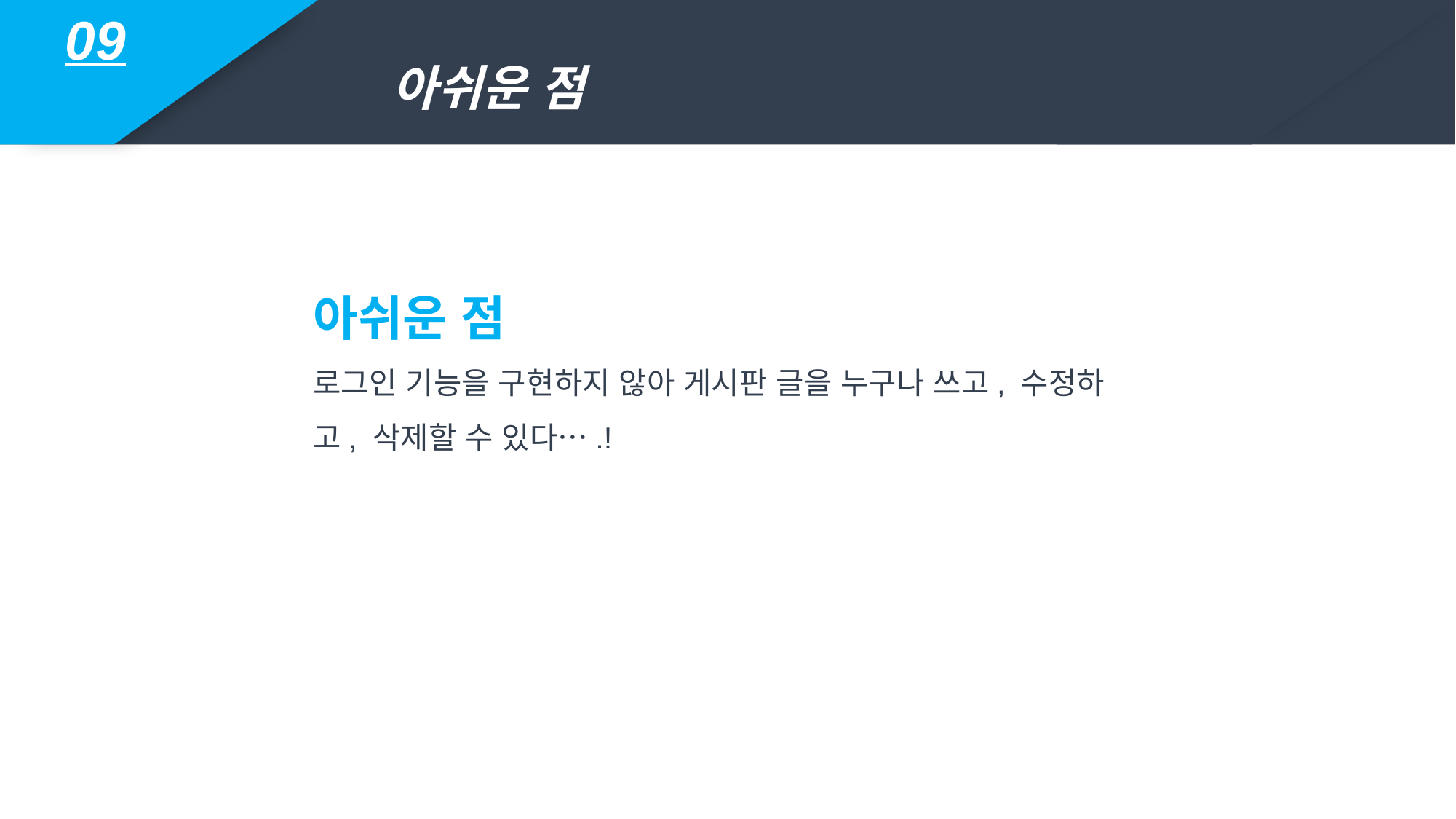

아쉬운 점

09
아쉬운 점
로그인 기능을 구현하지 않아 게시판 글을 누구나 쓰고, 수정하고, 삭제할 수 있다….!